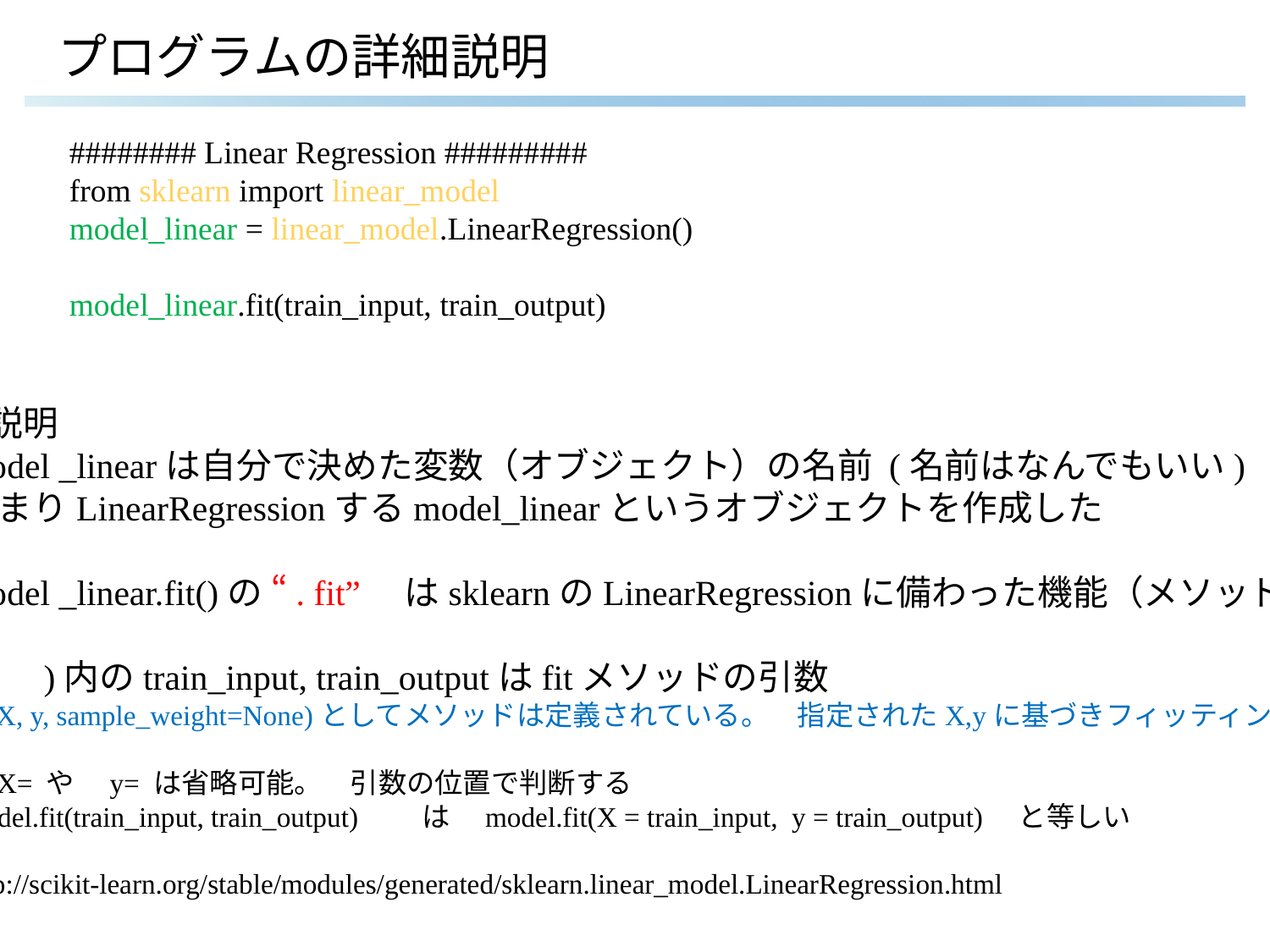

# プログラムの詳細説明
######## Linear Regression #########
from sklearn import linear_model
model_linear = linear_model.LinearRegression()

model_linear.fit(train_input, train_output)
*説明
model _linearは自分で決めた変数（オブジェクト）の名前 (名前はなんでもいい)
つまりLinearRegressionするmodel_linearというオブジェクトを作成した

model _linear.fit()の “. fit”　はsklearnのLinearRegressionに備わった機能（メソッド）

(  　)内のtrain_input, train_outputはfitメソッドの引数
fit(X, y, sample_weight=None)としてメソッドは定義されている。　指定されたX,yに基づきフィッティング

＊X= や　y= は省略可能。　引数の位置で判断する
model.fit(train_input, train_output)　　は　model.fit(X = train_input,  y = train_output)　と等しい

http://scikit-learn.org/stable/modules/generated/sklearn.linear_model.LinearRegression.html